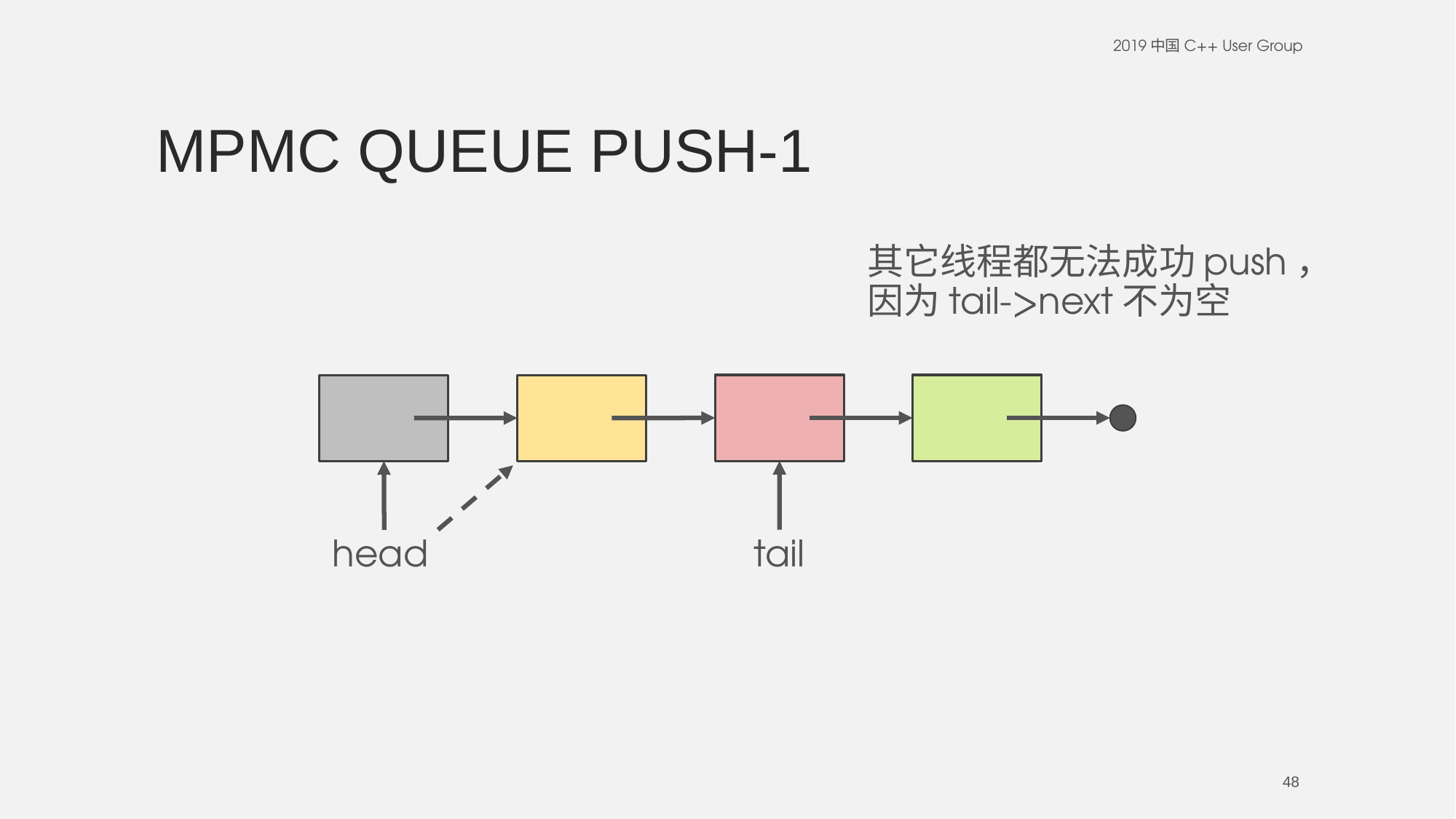

# MPMC queue push-1
其它线程都无法成功push，
因为tail->next不为空

head
tail
48